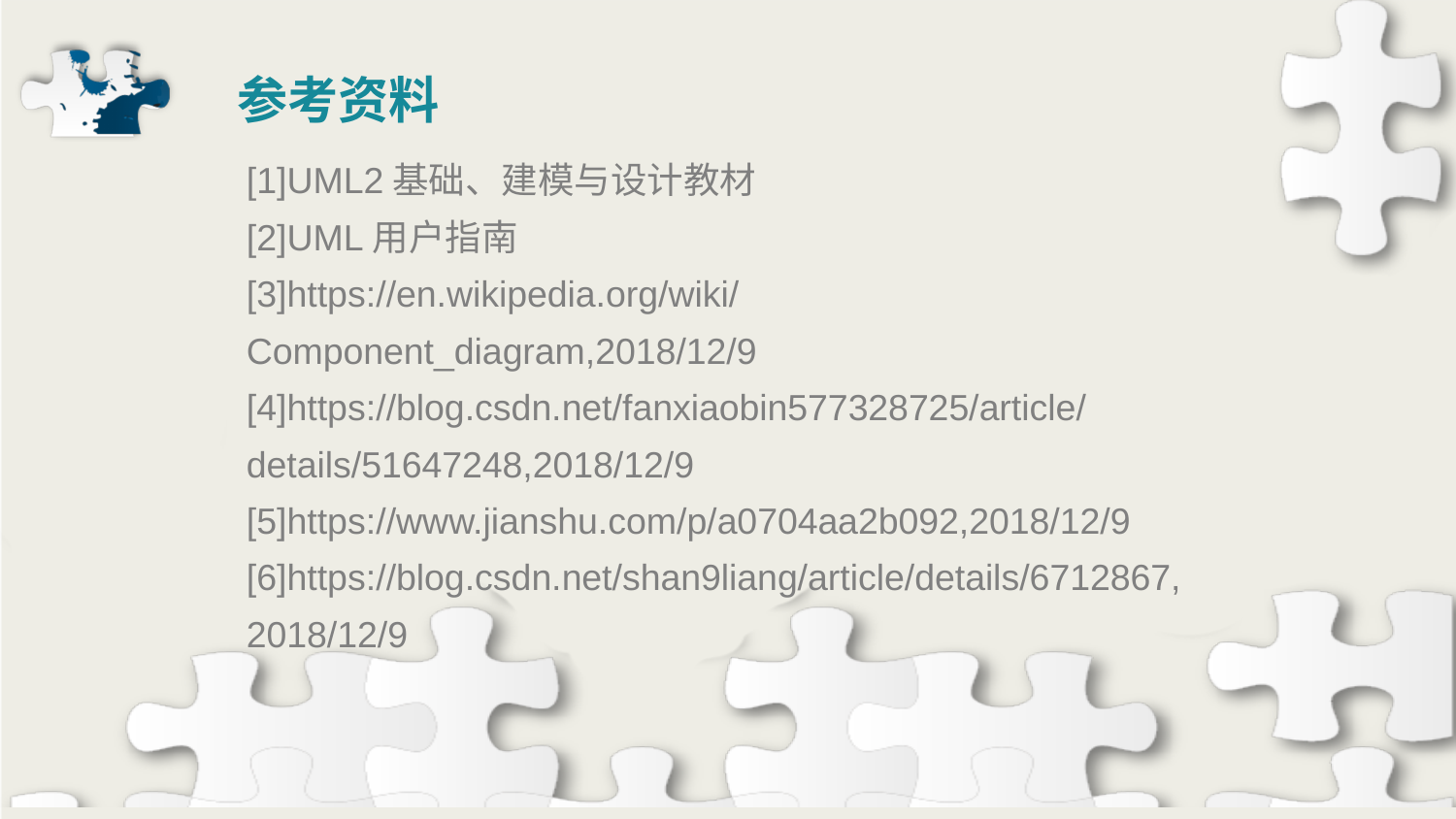

参考资料
[1]UML2基础、建模与设计教材
[2]UML用户指南
[3]https://en.wikipedia.org/wiki/Component_diagram,2018/12/9
[4]https://blog.csdn.net/fanxiaobin577328725/article/details/51647248,2018/12/9
[5]https://www.jianshu.com/p/a0704aa2b092,2018/12/9
[6]https://blog.csdn.net/shan9liang/article/details/6712867, 2018/12/9